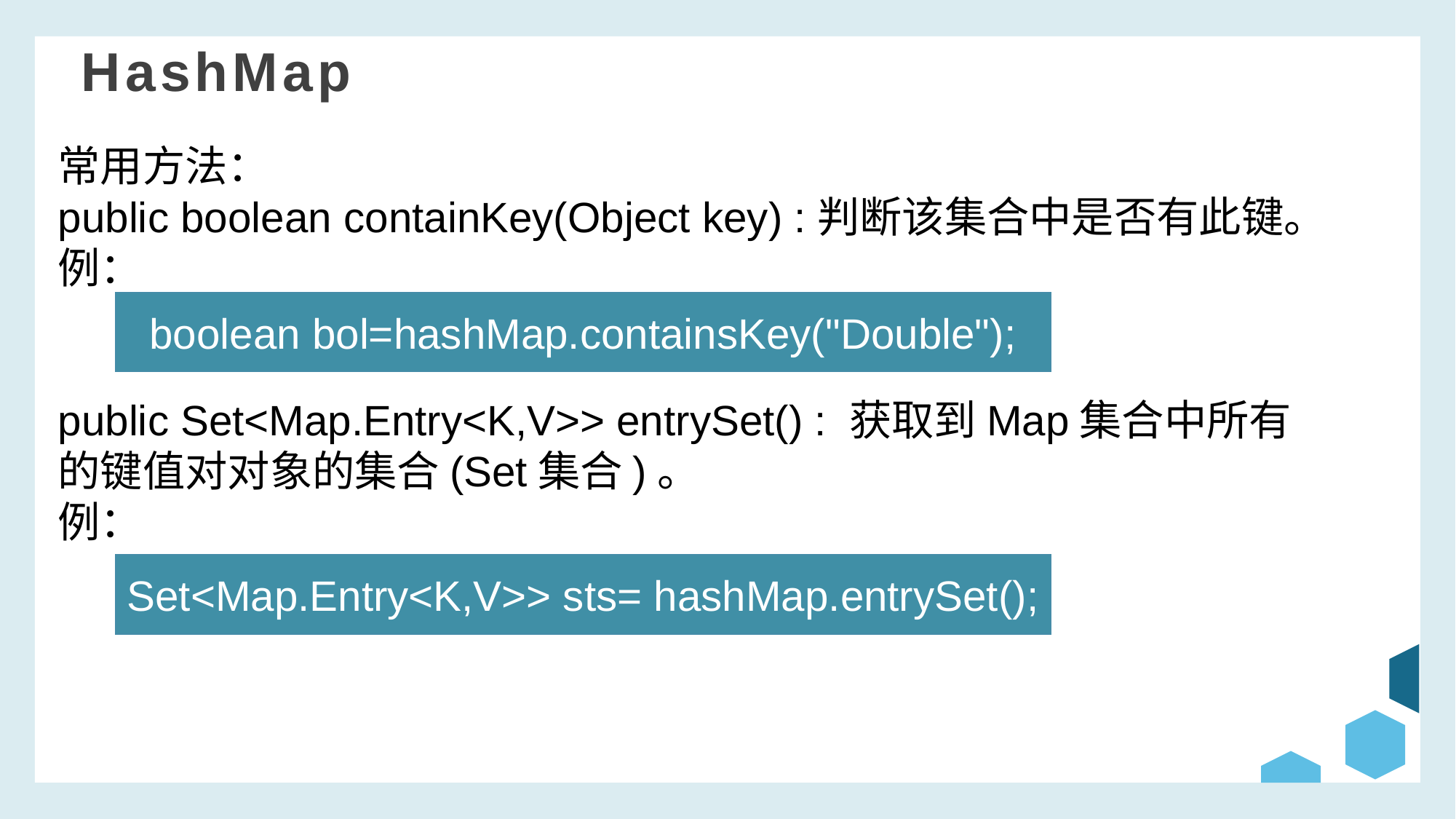

HashMap

常用方法：
public boolean containKey(Object key) :判断该集合中是否有此键。例：

public Set<Map.Entry<K,V>> entrySet() : 获取到Map集合中所有的键值对对象的集合(Set集合)。
例：

boolean bol=hashMap.containsKey("Double");
Set<Map.Entry<K,V>> sts= hashMap.entrySet();